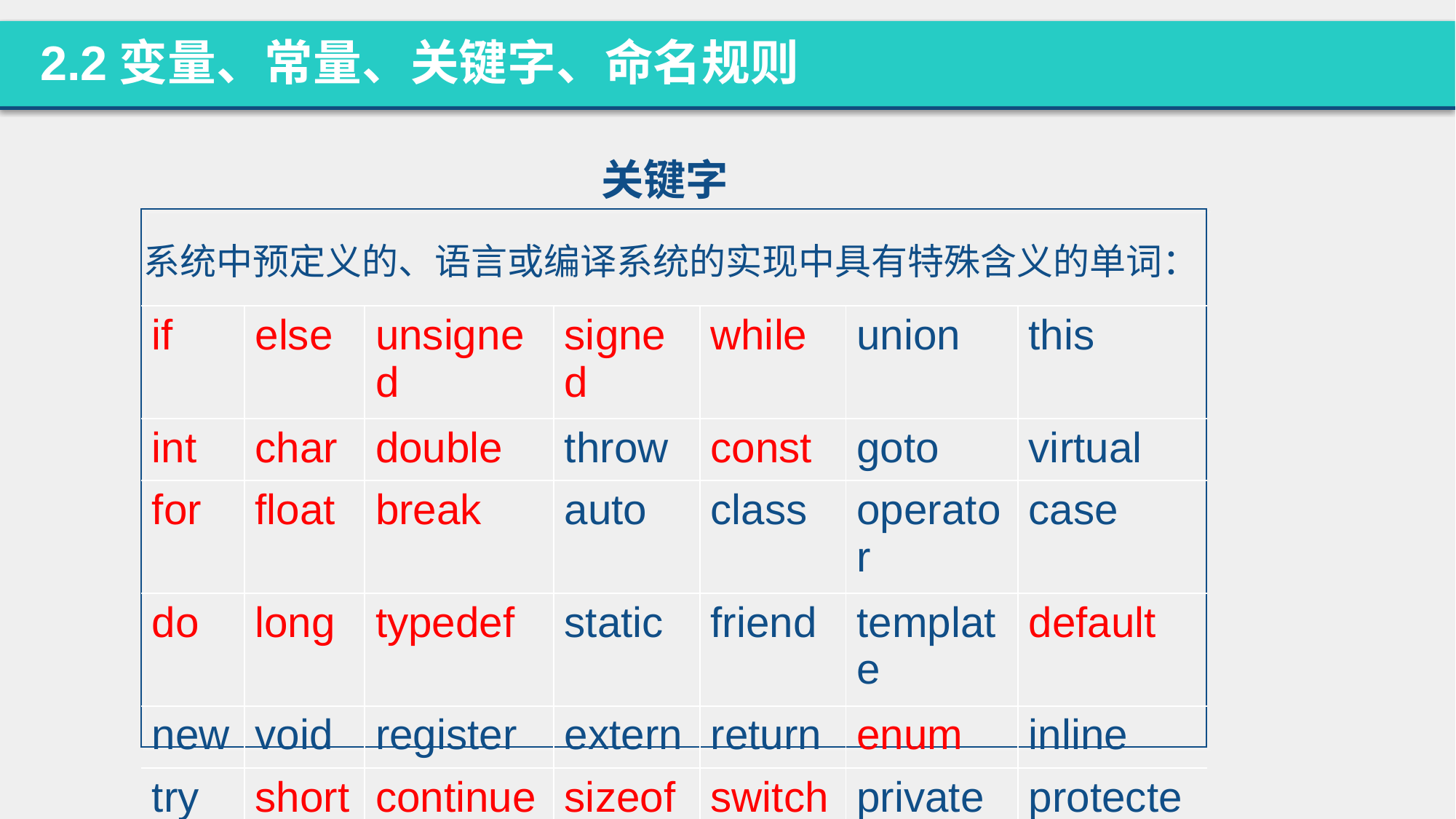

2.2变量、常量、关键字、命名规则

关键字

系统中预定义的、语言或编译系统的实现中具有特殊含义的单词：
| if | else | unsigned | signed | while | union | this |
| --- | --- | --- | --- | --- | --- | --- |
| int | char | double | throw | const | goto | virtual |
| for | float | break | auto | class | operator | case |
| do | long | typedef | static | friend | template | default |
| new | void | register | extern | return | enum | inline |
| try | short | continue | sizeof | switch | private | protected |
| asm | while | catch | delete | public | Volatile | struct |